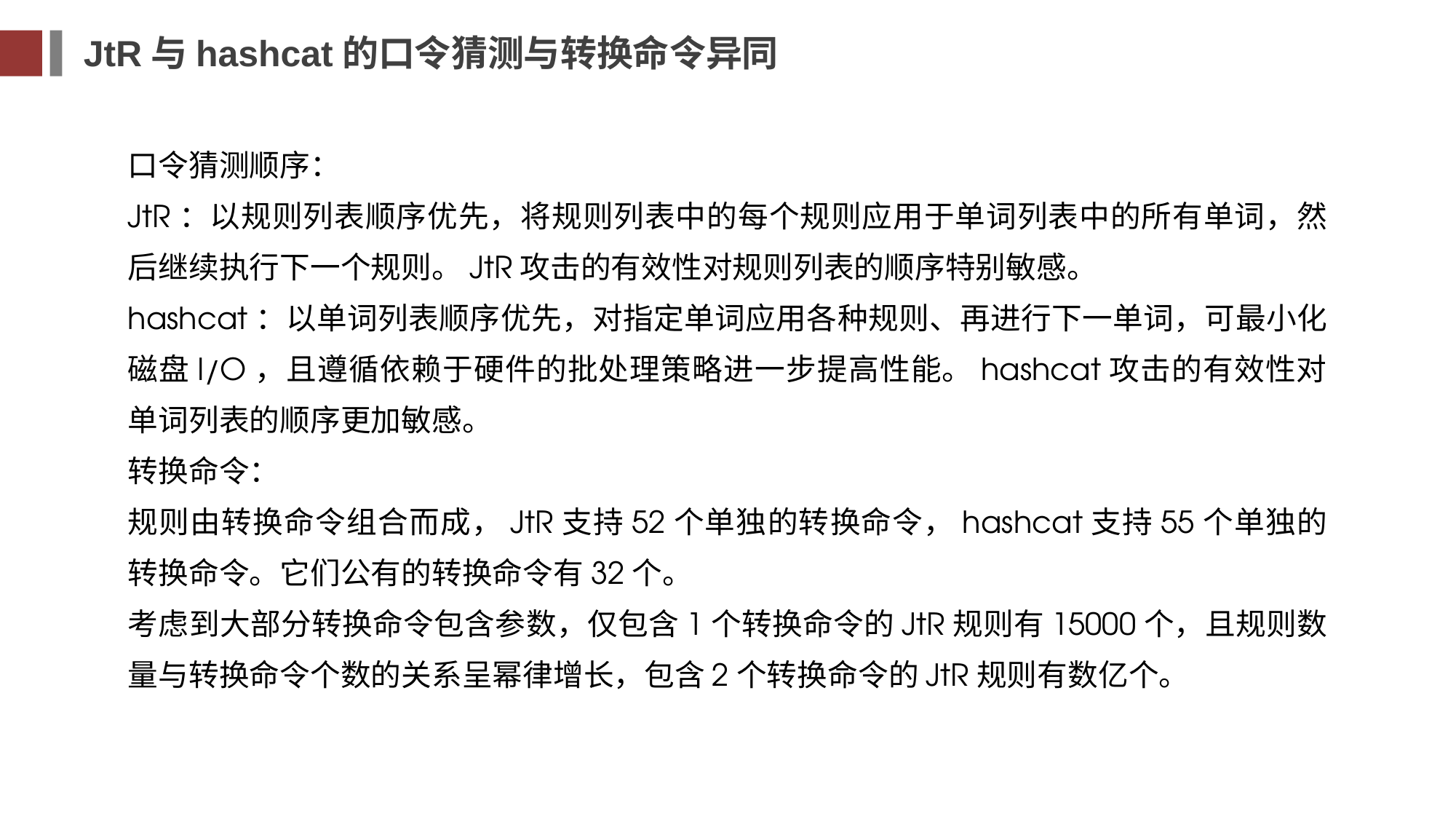

JtR与hashcat的口令猜测与转换命令异同

口令猜测顺序：
JtR：以规则列表顺序优先，将规则列表中的每个规则应用于单词列表中的所有单词，然后继续执行下一个规则。JtR攻击的有效性对规则列表的顺序特别敏感。
hashcat：以单词列表顺序优先，对指定单词应用各种规则、再进行下一单词，可最小化磁盘I/O，且遵循依赖于硬件的批处理策略进一步提高性能。hashcat攻击的有效性对单词列表的顺序更加敏感。
转换命令：
规则由转换命令组合而成，JtR支持52个单独的转换命令，hashcat支持55个单独的转换命令。它们公有的转换命令有32个。
考虑到大部分转换命令包含参数，仅包含1个转换命令的JtR规则有15000个，且规则数量与转换命令个数的关系呈幂律增长，包含2个转换命令的JtR规则有数亿个。